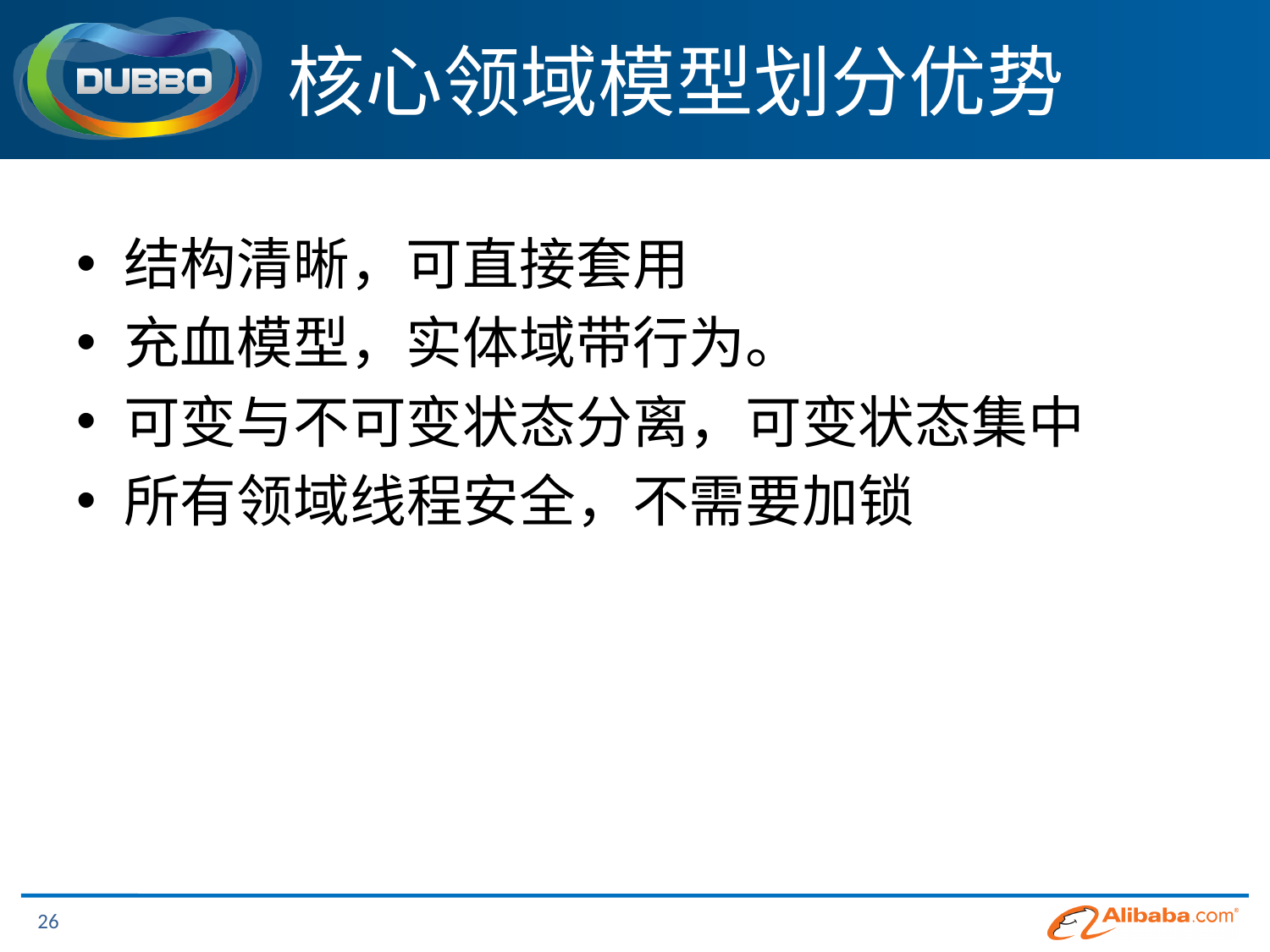

# 核心领域模型划分优势
结构清晰，可直接套用
充血模型，实体域带行为。
可变与不可变状态分离，可变状态集中
所有领域线程安全，不需要加锁
26